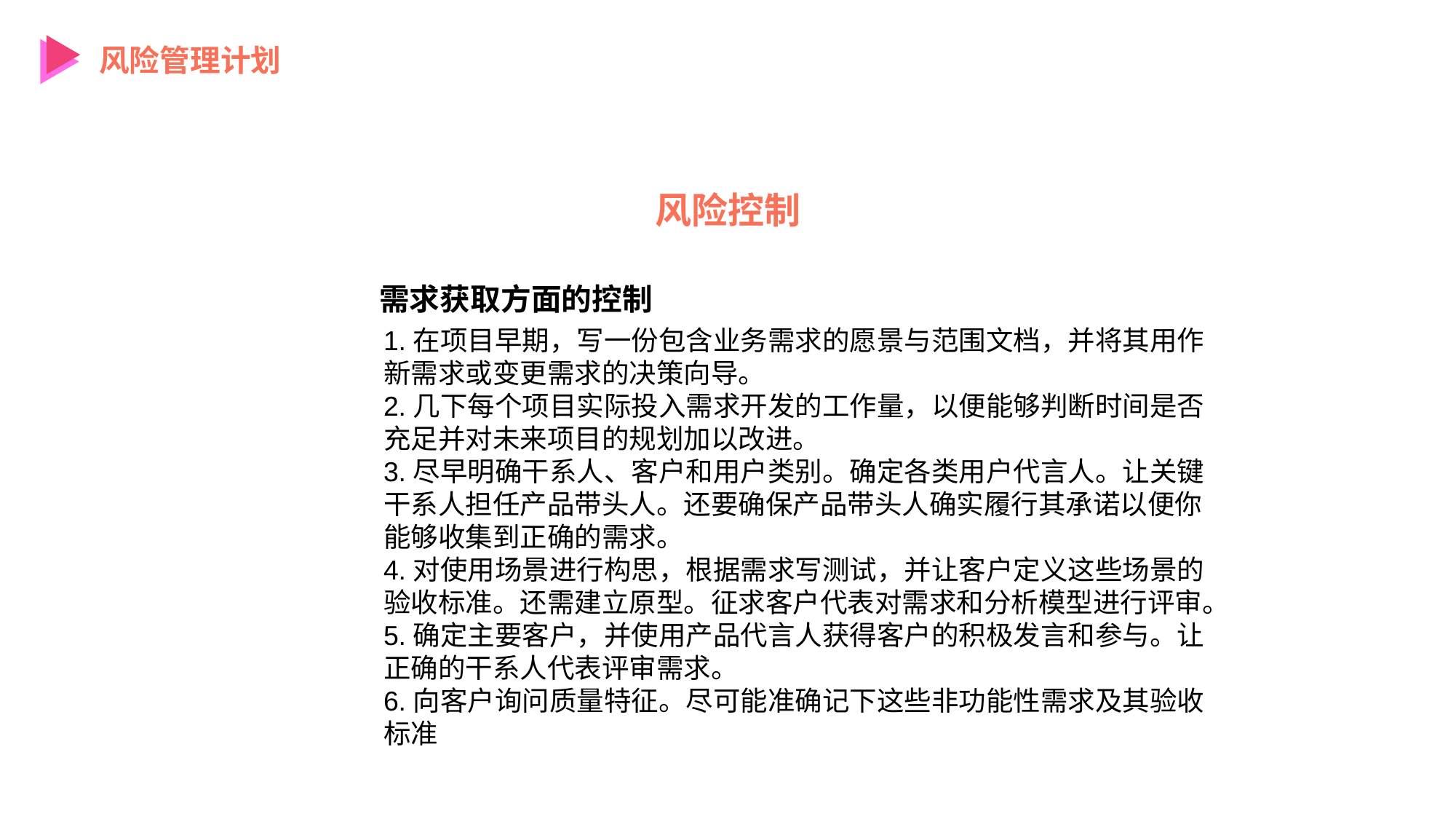

风险管理计划
风险控制
需求获取方面的控制
1.在项目早期，写一份包含业务需求的愿景与范围文档，并将其用作新需求或变更需求的决策向导。
2.几下每个项目实际投入需求开发的工作量，以便能够判断时间是否充足并对未来项目的规划加以改进。
3.尽早明确干系人、客户和用户类别。确定各类用户代言人。让关键干系人担任产品带头人。还要确保产品带头人确实履行其承诺以便你能够收集到正确的需求。
4.对使用场景进行构思，根据需求写测试，并让客户定义这些场景的验收标准。还需建立原型。征求客户代表对需求和分析模型进行评审。
5.确定主要客户，并使用产品代言人获得客户的积极发言和参与。让正确的干系人代表评审需求。
6.向客户询问质量特征。尽可能准确记下这些非功能性需求及其验收标准